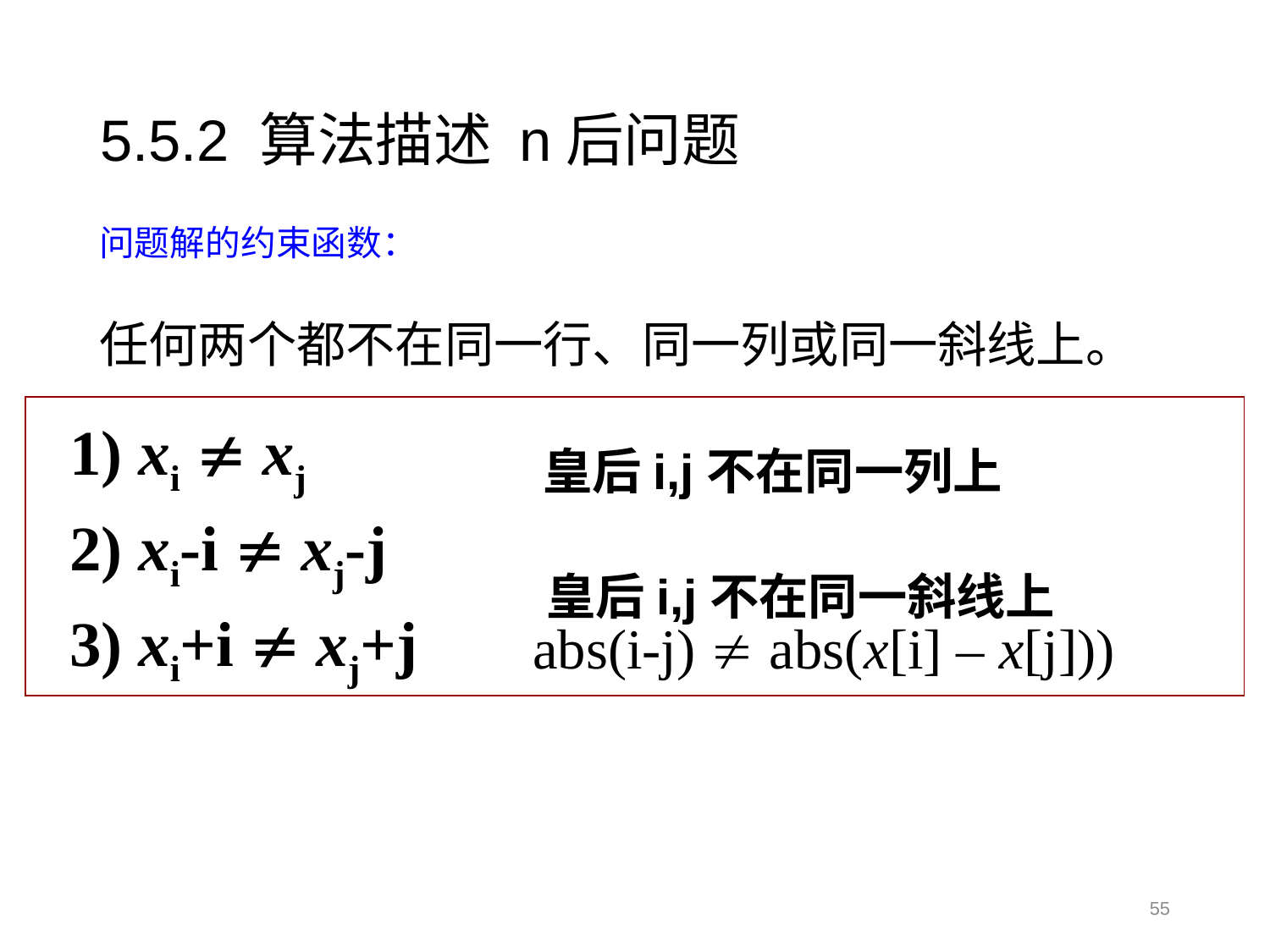

# 5.5.2 算法描述 n后问题

问题解的约束函数：
任何两个都不在同一行、同一列或同一斜线上。
  1) xi ≠ xj
  2) xi-i ≠ xj-j
  3) xi+i ≠ xj+j
皇后i,j不在同一列上
皇后i,j不在同一斜线上
abs(i-j) ≠ abs(x[i] – x[j]))
55